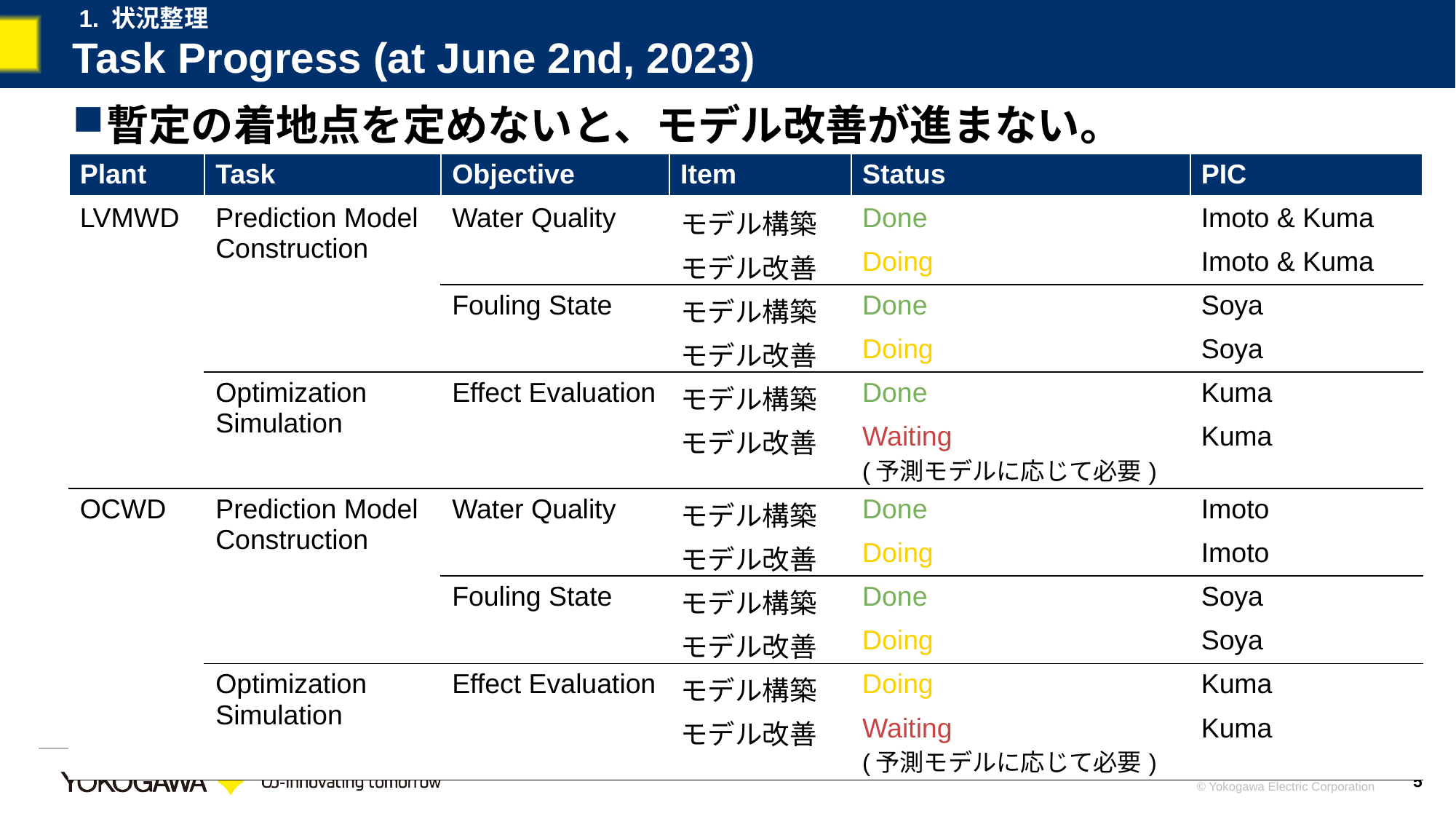

1. 状況整理
# Task Progress (at June 2nd, 2023)
暫定の着地点を定めないと、モデル改善が進まない。
| Plant | Task | Objective | Item | Status | PIC |
| --- | --- | --- | --- | --- | --- |
| LVMWD | Prediction Model Construction | Water Quality | モデル構築 | Done | Imoto & Kuma |
|  |  |  | モデル改善 | Doing | Imoto & Kuma |
|  |  | Fouling State | モデル構築 | Done | Soya |
|  |  |  | モデル改善 | Doing | Soya |
|  | Optimization Simulation | Effect Evaluation | モデル構築 | Done | Kuma |
|  |  |  | モデル改善 | Waiting (予測モデルに応じて必要) | Kuma |
| OCWD | Prediction Model Construction | Water Quality | モデル構築 | Done | Imoto |
|  |  |  | モデル改善 | Doing | Imoto |
|  |  | Fouling State | モデル構築 | Done | Soya |
|  |  |  | モデル改善 | Doing | Soya |
|  | Optimization Simulation | Effect Evaluation | モデル構築 | Doing | Kuma |
|  |  |  | モデル改善 | Waiting (予測モデルに応じて必要) | Kuma |
5